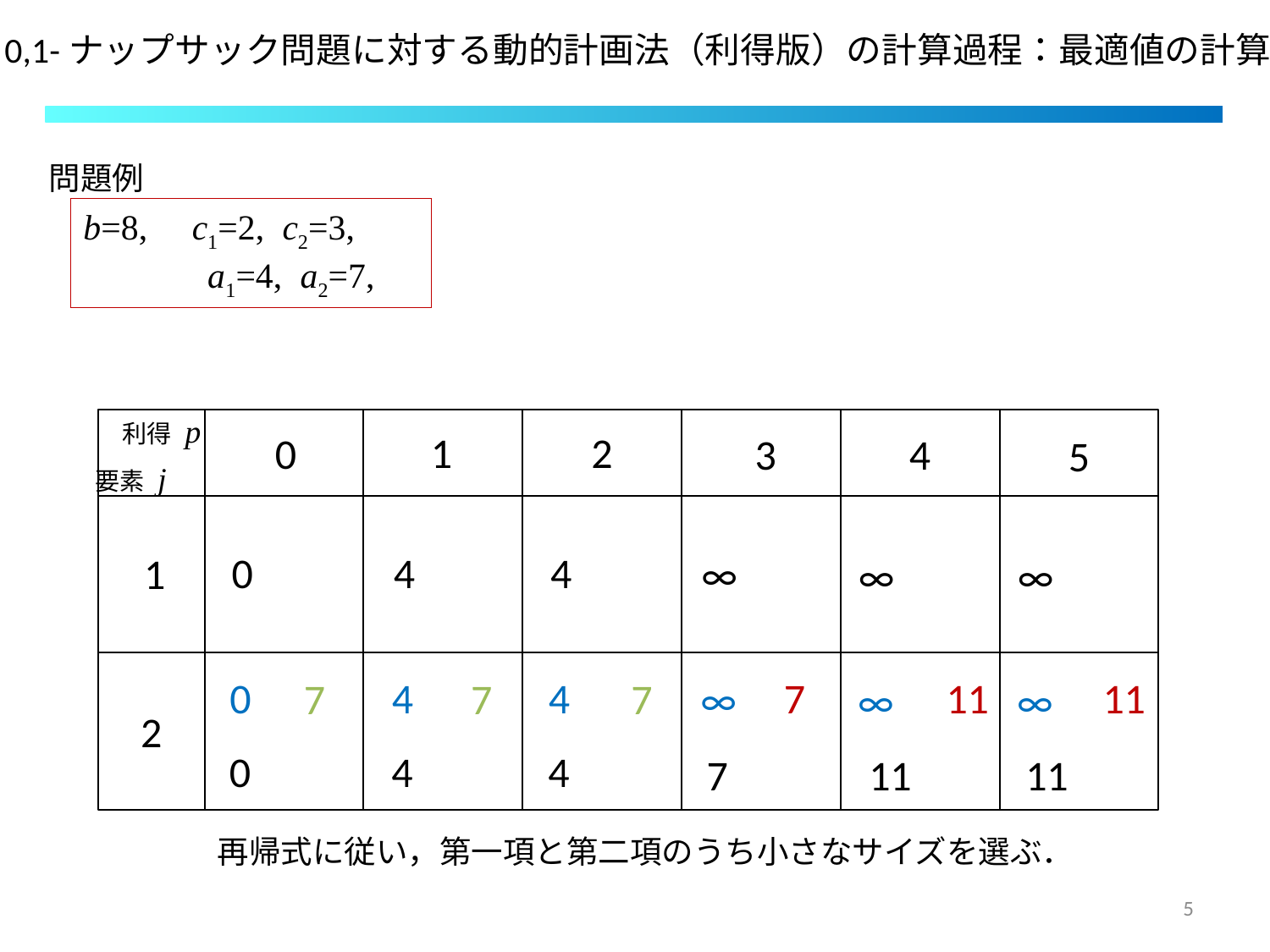

0,1-ナップサック問題に対する動的計画法（利得版）の計算過程：最適値の計算

問題例
b=8,     c1=2,  c2=3,
              a1=4,  a2=7,
利得 p

2
1
0
3
4
5
要素 j
4
4
0
1
∞
∞
∞
11
4
11
4
7
0
7
7
7
∞
∞
∞
2
4
4
0
11
11
7
再帰式に従い，第一項と第二項のうち小さなサイズを選ぶ．
5